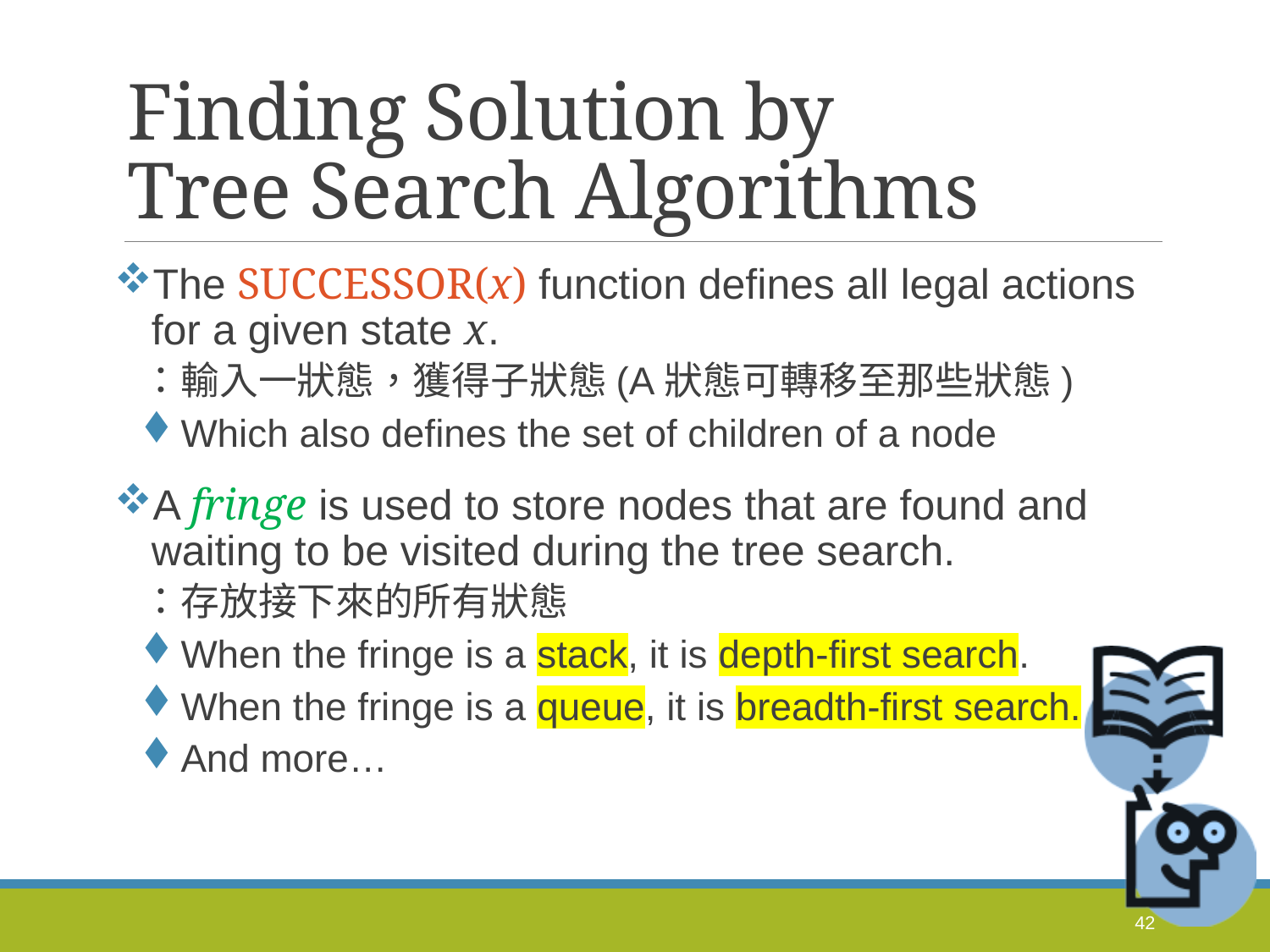

# Finding Solution by Tree Search Algorithms
The Successor(x) function defines all legal actions for a given state x.
：輸入一狀態，獲得子狀態(A狀態可轉移至那些狀態)
Which also defines the set of children of a node
A fringe is used to store nodes that are found and waiting to be visited during the tree search.
：存放接下來的所有狀態
When the fringe is a stack, it is depth-first search.
When the fringe is a queue, it is breadth-first search.
And more…
42